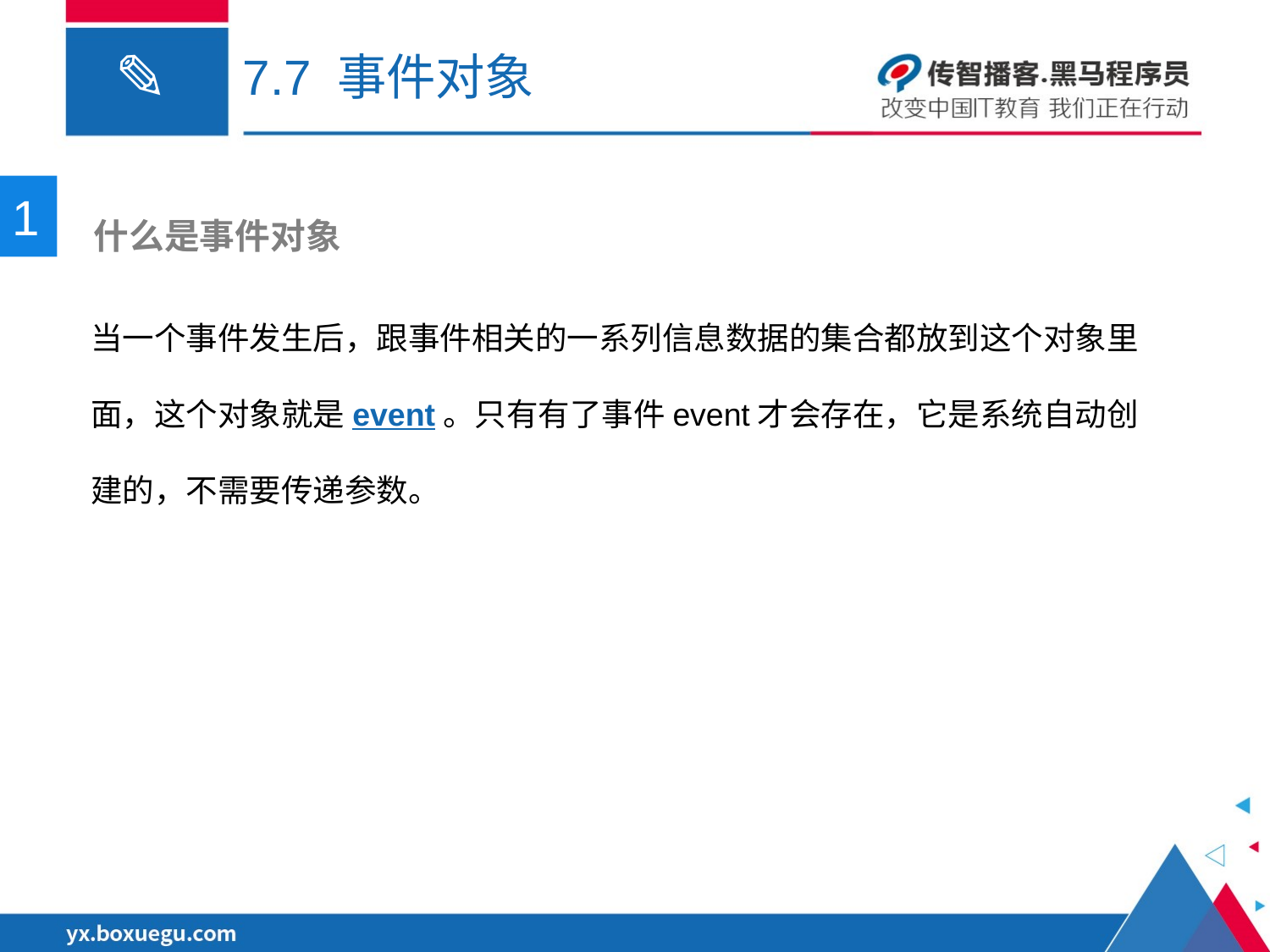

# 7.7 事件对象

1
  什么是事件对象
当一个事件发生后，跟事件相关的一系列信息数据的集合都放到这个对象里面，这个对象就是event。只有有了事件event才会存在，它是系统自动创建的，不需要传递参数。